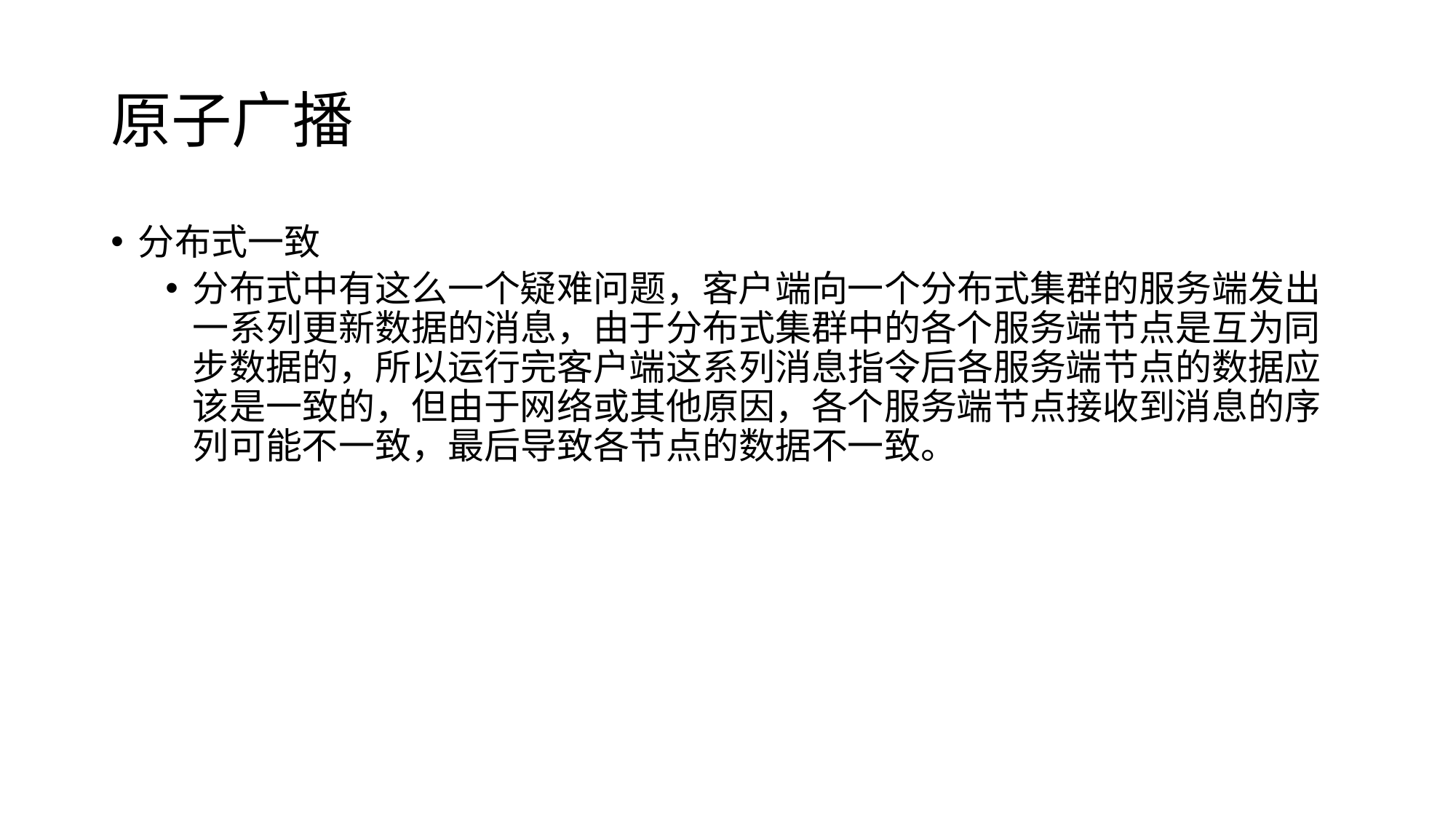

# 原子广播
分布式一致
分布式中有这么一个疑难问题，客户端向一个分布式集群的服务端发出一系列更新数据的消息，由于分布式集群中的各个服务端节点是互为同步数据的，所以运行完客户端这系列消息指令后各服务端节点的数据应该是一致的，但由于网络或其他原因，各个服务端节点接收到消息的序列可能不一致，最后导致各节点的数据不一致。